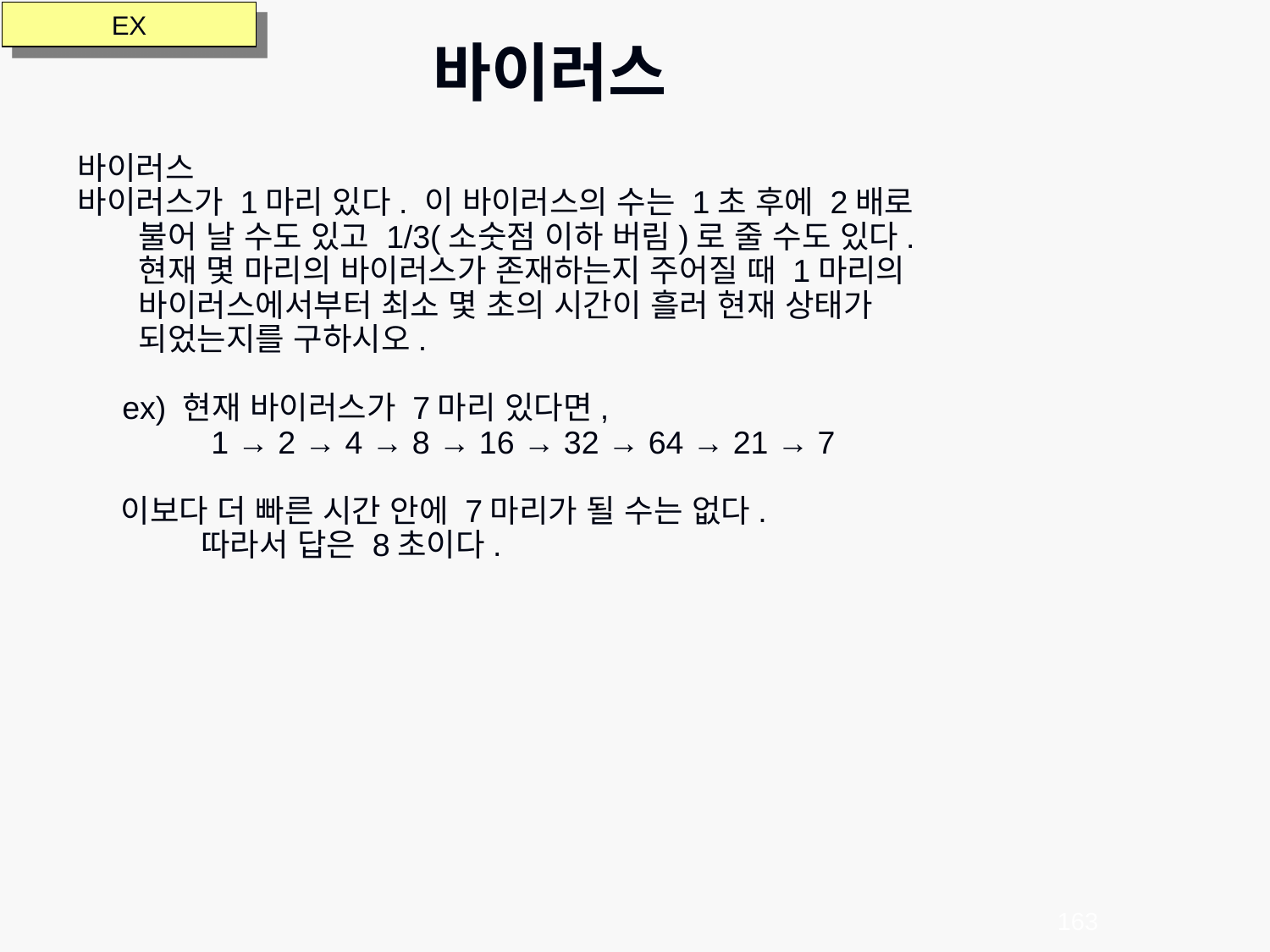

EX
바이러스
바이러스
바이러스가 1마리 있다. 이 바이러스의 수는 1초 후에 2배로
      불어 날 수도 있고 1/3(소숫점 이하 버림)로 줄 수도 있다.
      현재 몇 마리의 바이러스가 존재하는지 주어질 때 1마리의
      바이러스에서부터 최소 몇 초의 시간이 흘러 현재 상태가
      되었는지를 구하시오.
     ex) 현재 바이러스가 7마리 있다면,
               1 → 2 → 4 → 8 → 16 → 32 → 64 → 21 → 7
    이보다 더 빠른 시간 안에 7마리가 될 수는 없다.
             따라서 답은 8초이다.
163